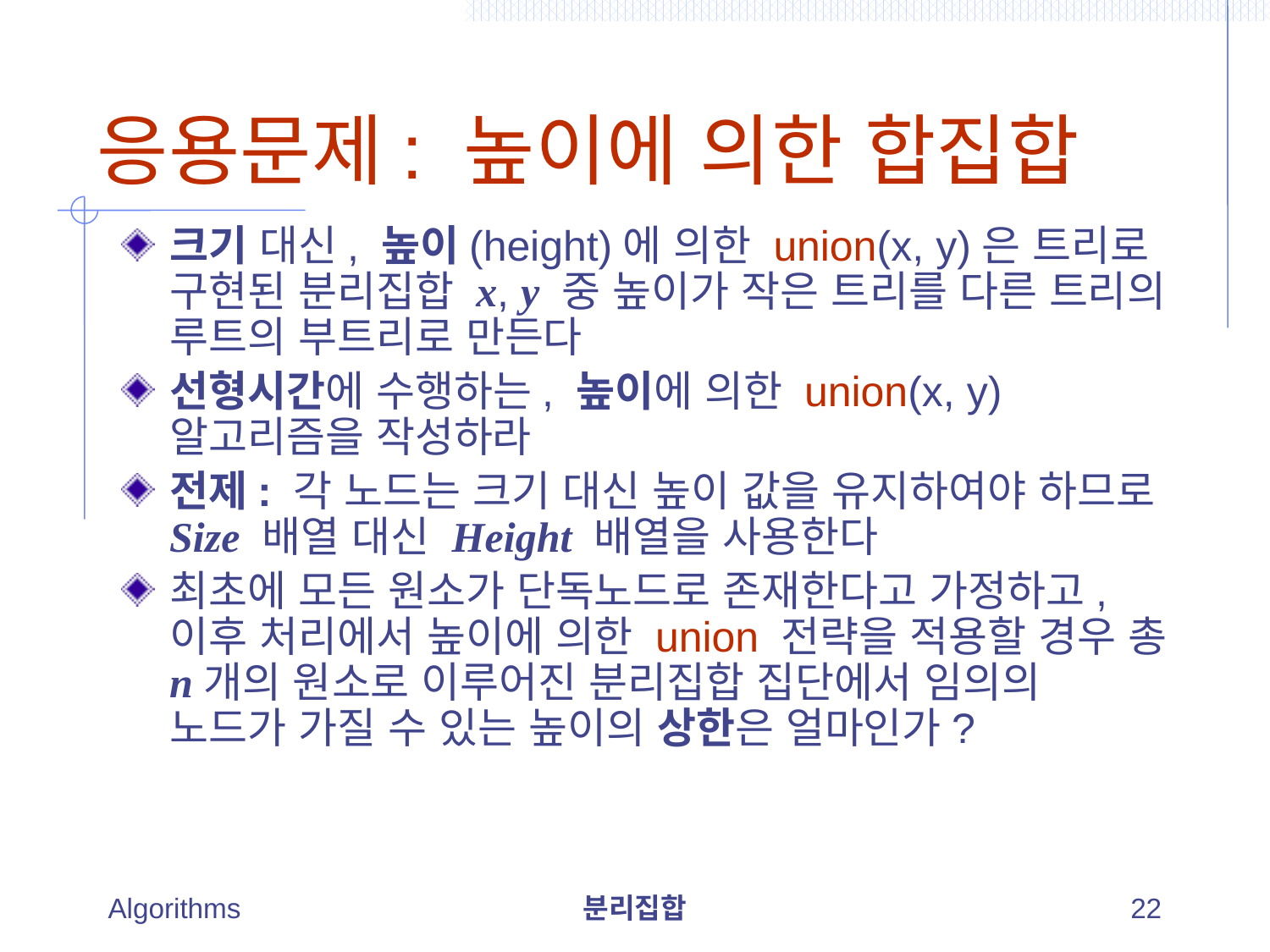

# 응용문제: 높이에 의한 합집합
크기 대신, 높이(height)에 의한 union(x, y)은 트리로 구현된 분리집합 x, y 중 높이가 작은 트리를 다른 트리의 루트의 부트리로 만든다
선형시간에 수행하는, 높이에 의한 union(x, y) 알고리즘을 작성하라
전제: 각 노드는 크기 대신 높이 값을 유지하여야 하므로 Size 배열 대신 Height 배열을 사용한다
최초에 모든 원소가 단독노드로 존재한다고 가정하고, 이후 처리에서 높이에 의한 union 전략을 적용할 경우 총 n개의 원소로 이루어진 분리집합 집단에서 임의의 노드가 가질 수 있는 높이의 상한은 얼마인가?
Algorithms
분리집합
22